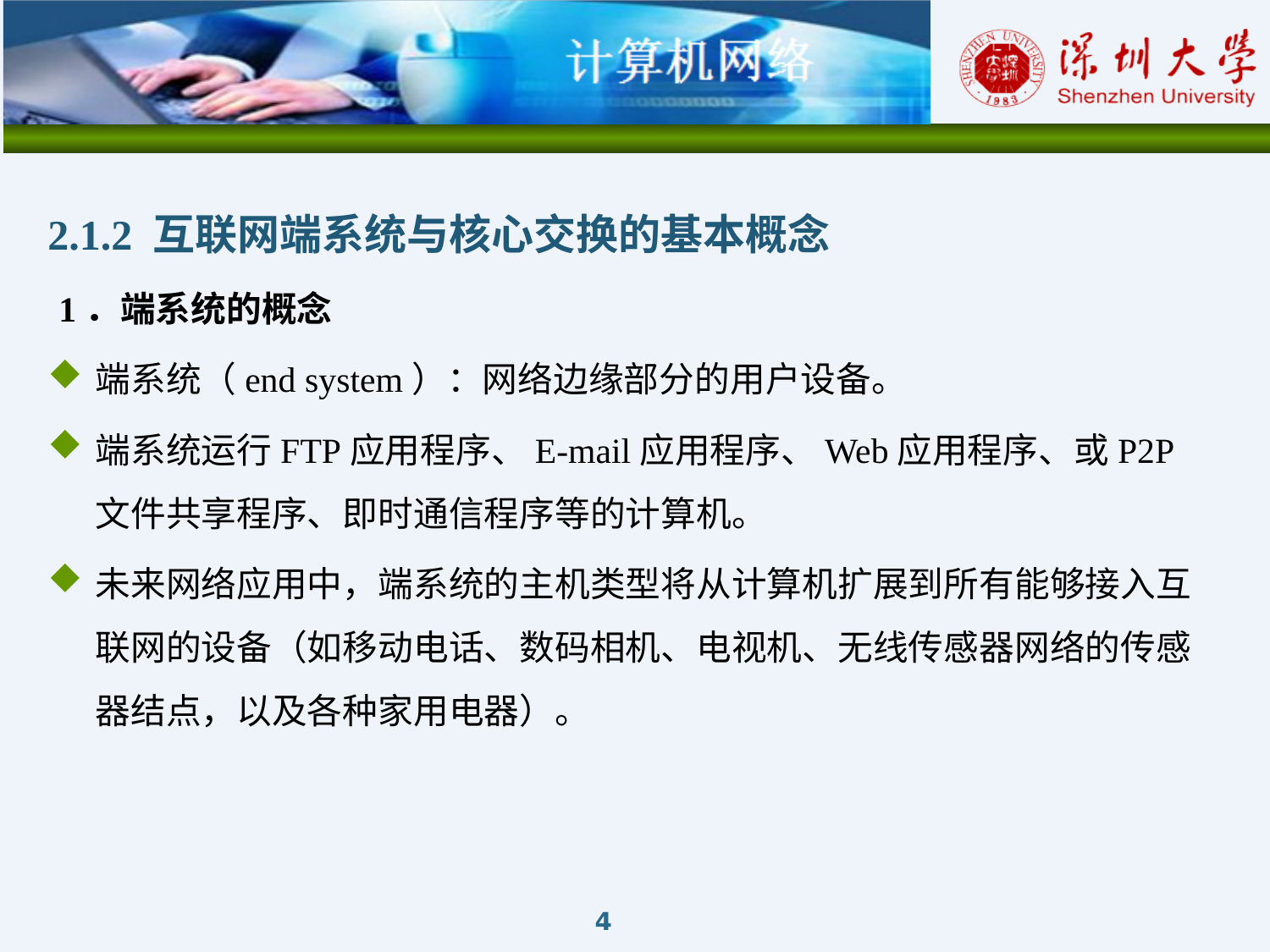

2.1.2 互联网端系统与核心交换的基本概念
 1．端系统的概念
端系统（end system）：网络边缘部分的用户设备。
端系统运行FTP应用程序、E-mail应用程序、Web应用程序、或P2P文件共享程序、即时通信程序等的计算机。
未来网络应用中，端系统的主机类型将从计算机扩展到所有能够接入互联网的设备（如移动电话、数码相机、电视机、无线传感器网络的传感器结点，以及各种家用电器）。
4